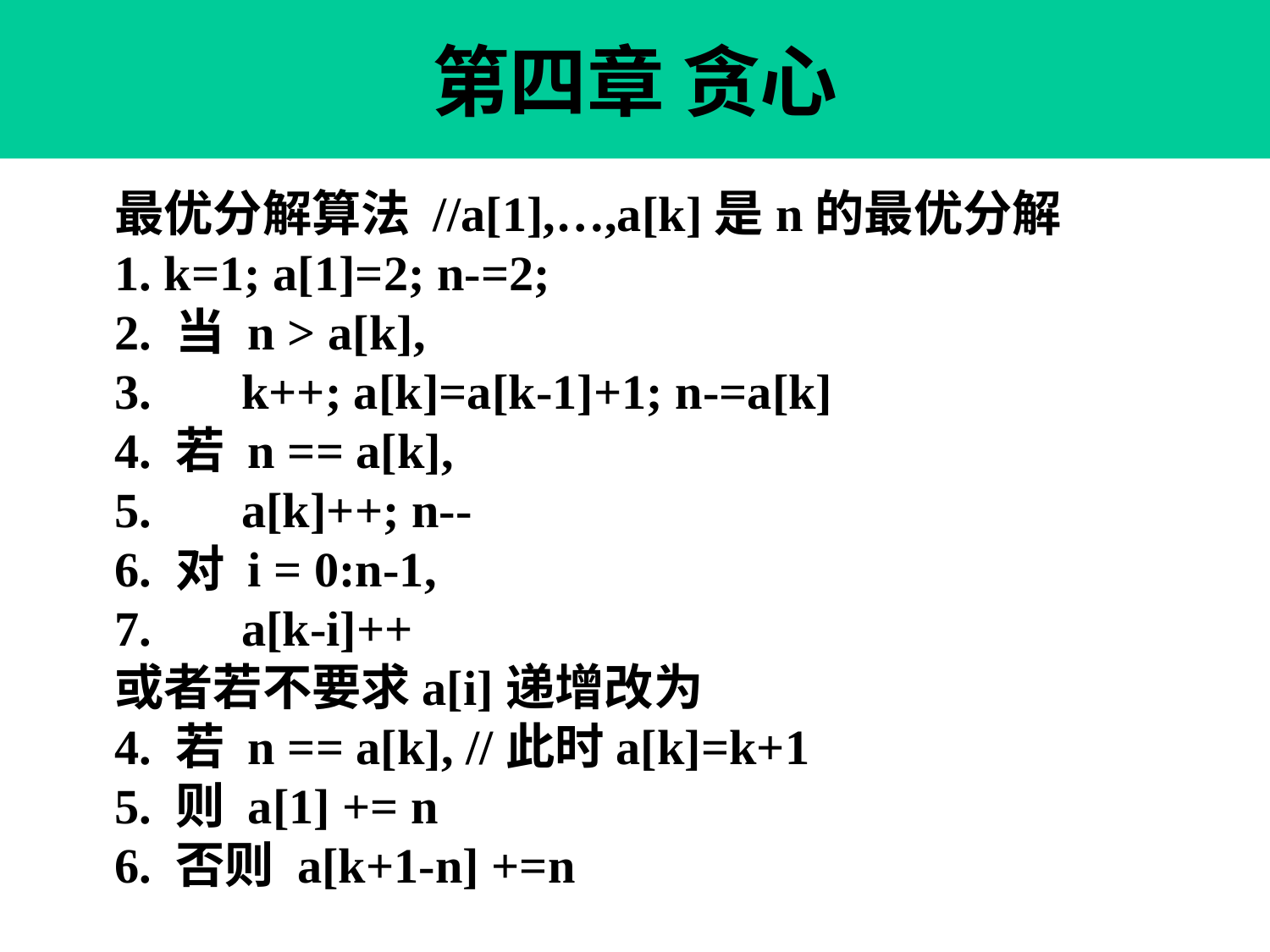

# 第四章 贪心
最优分解算法 //a[1],…,a[k]是n的最优分解
1. k=1; a[1]=2; n-=2;
2. 当 n > a[k],
3.    	k++; a[k]=a[k-1]+1; n-=a[k]
4. 若 n == a[k],
5.    	a[k]++; n--
6. 对 i = 0:n-1,
7. 	a[k-i]++
或者若不要求a[i]递增改为
4. 若 n == a[k], //此时a[k]=k+1
5. 则 a[1] += n
6. 否则 a[k+1-n] +=n